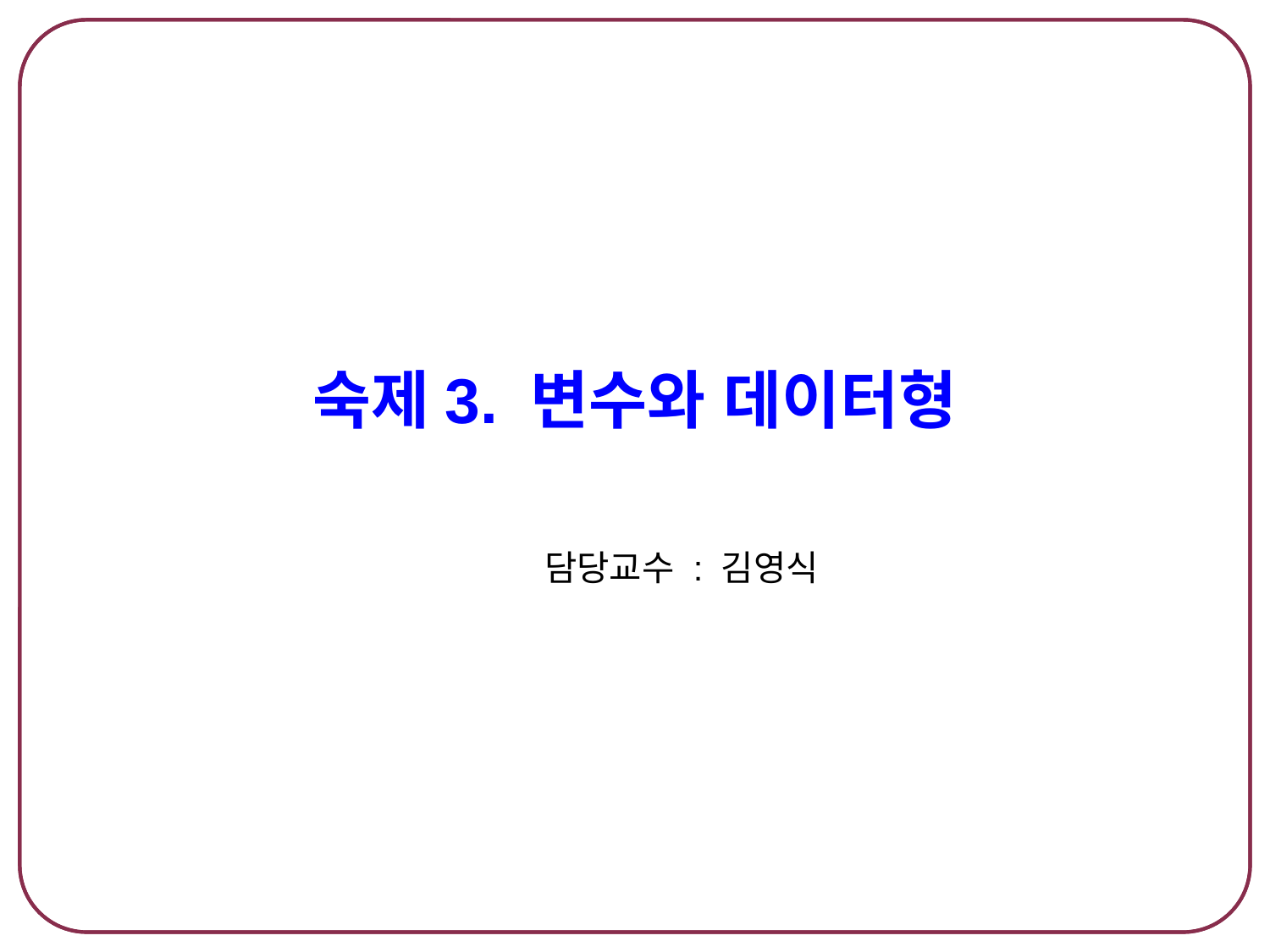

# 숙제3. 변수와 데이터형
담당교수 : 김영식